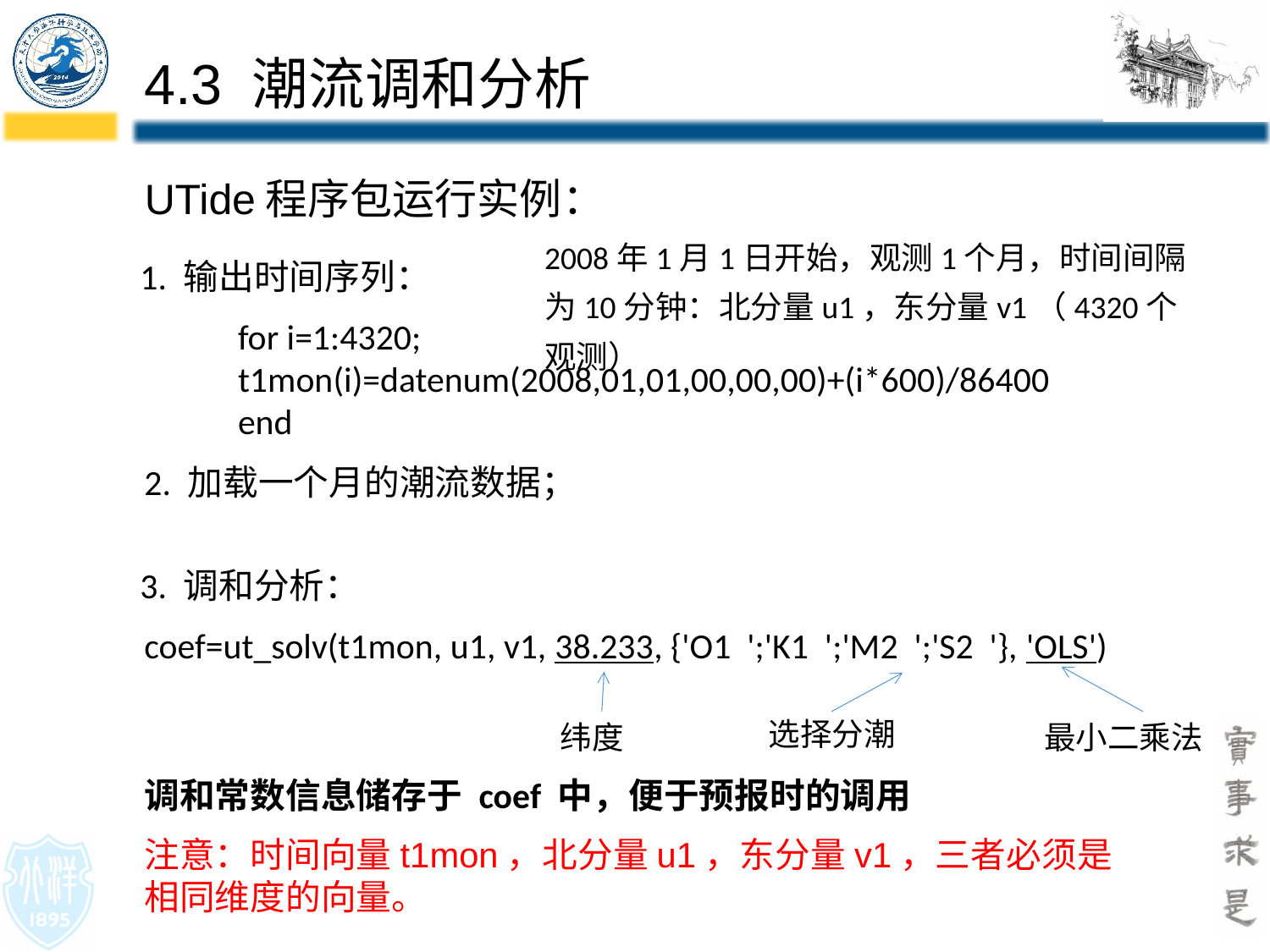

# 4.3 潮流调和分析
UTide程序包运行实例：
2008年1月1日开始，观测1个月，时间间隔为10分钟：北分量u1，东分量v1（4320个观测）
1. 输出时间序列：
for i=1:4320;
t1mon(i)=datenum(2008,01,01,00,00,00)+(i*600)/86400
end
2. 加载一个月的潮流数据；
3. 调和分析：
coef=ut_solv(t1mon, u1, v1, 38.233, {'O1  ';'K1  ';'M2  ';'S2  '}, 'OLS')
选择分潮
纬度
最小二乘法
调和常数信息储存于 coef 中，便于预报时的调用
注意：时间向量t1mon，北分量u1，东分量v1，三者必须是相同维度的向量。